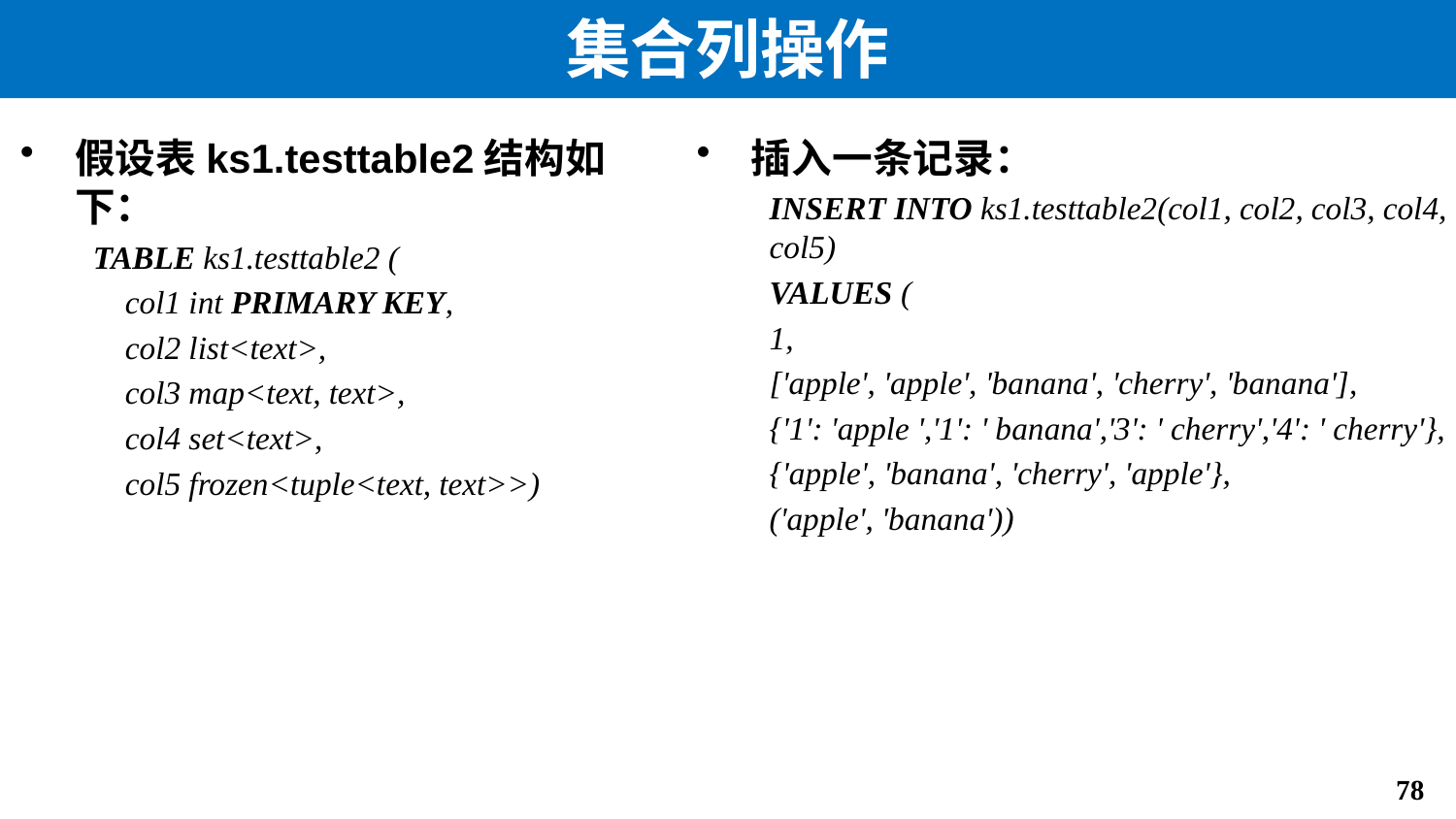

# 集合列操作
假设表ks1.testtable2结构如下：
TABLE ks1.testtable2 (
    col1 int PRIMARY KEY,
    col2 list<text>,
    col3 map<text, text>,
    col4 set<text>,
    col5 frozen<tuple<text, text>>)
插入一条记录：
INSERT INTO ks1.testtable2(col1, col2, col3, col4, col5)
VALUES (
1,
['apple', 'apple', 'banana', 'cherry', 'banana'],
{'1': 'apple ','1': ' banana','3': ' cherry','4': ' cherry'},
{'apple', 'banana', 'cherry', 'apple'},
('apple', 'banana'))